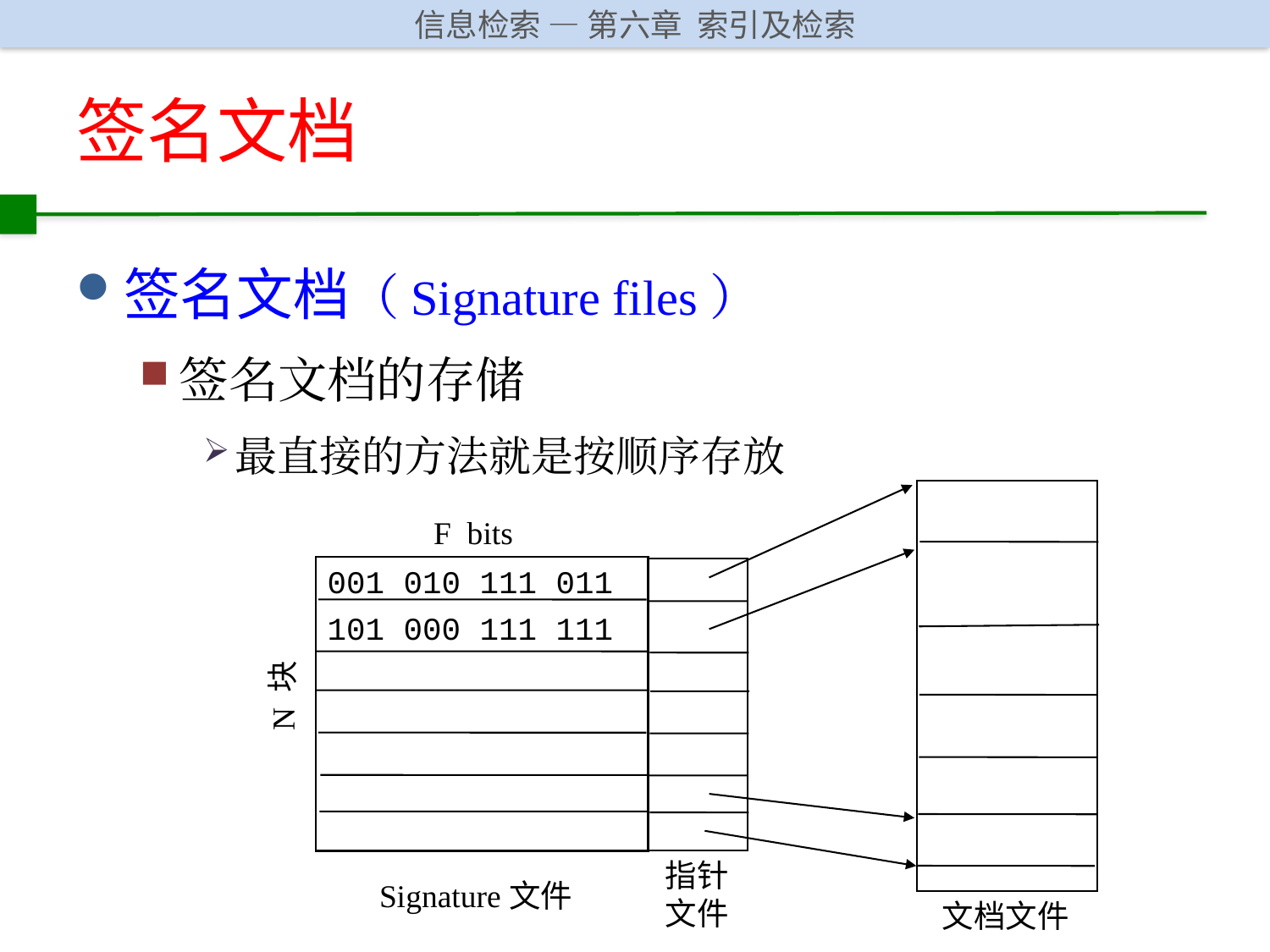

# 签名文档
签名文档（Signature files）
签名文档的存储
最直接的方法就是按顺序存放

F  bits

001 010 111 011

101 000 111 111

N 块

指针
文件

Signature文件
文档文件